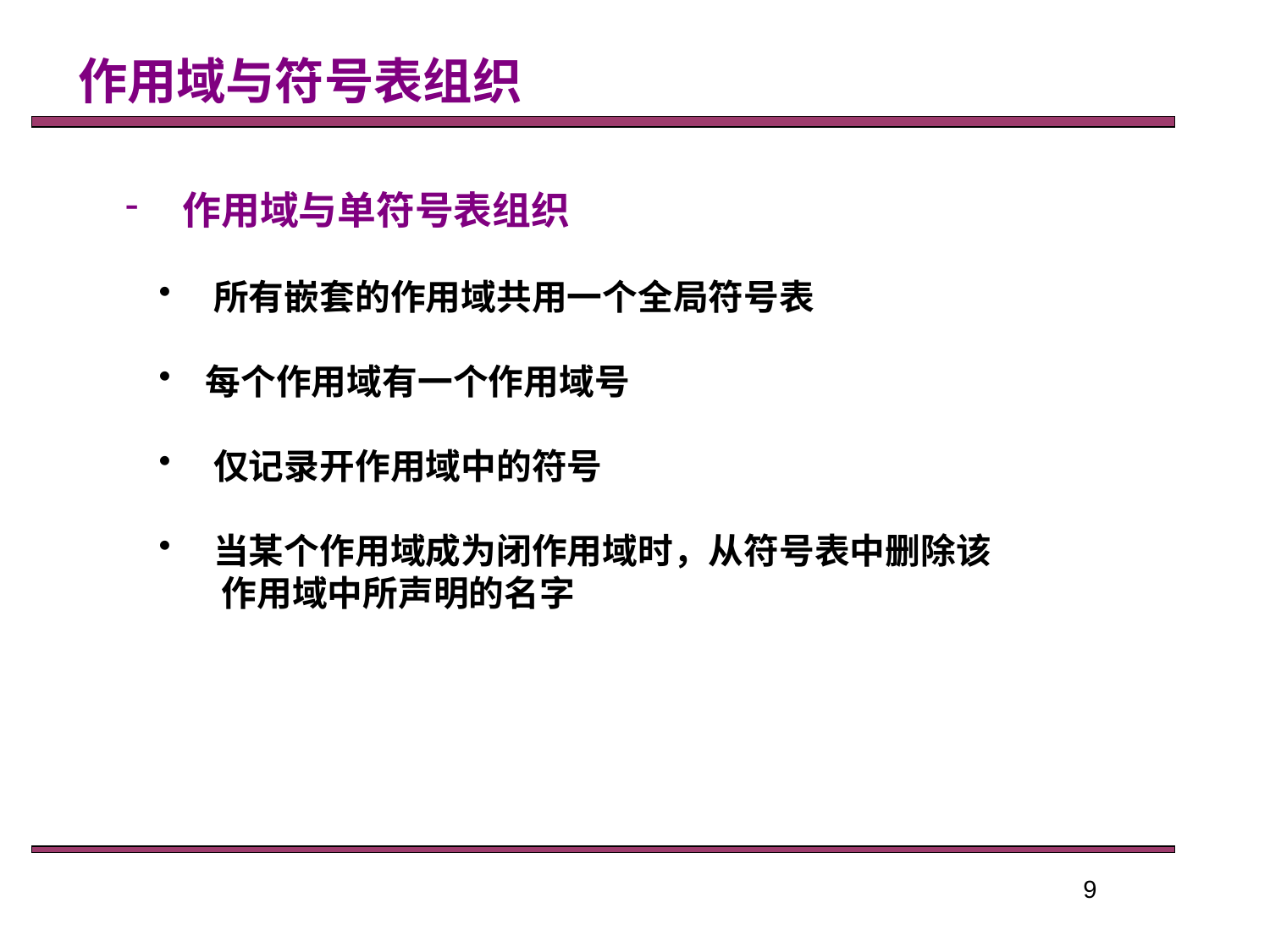

作用域与符号表组织
  作用域与单符号表组织

  所有嵌套的作用域共用一个全局符号表

 每个作用域有一个作用域号

  仅记录开作用域中的符号

  当某个作用域成为闭作用域时，从符号表中删除该
   作用域中所声明的名字
9